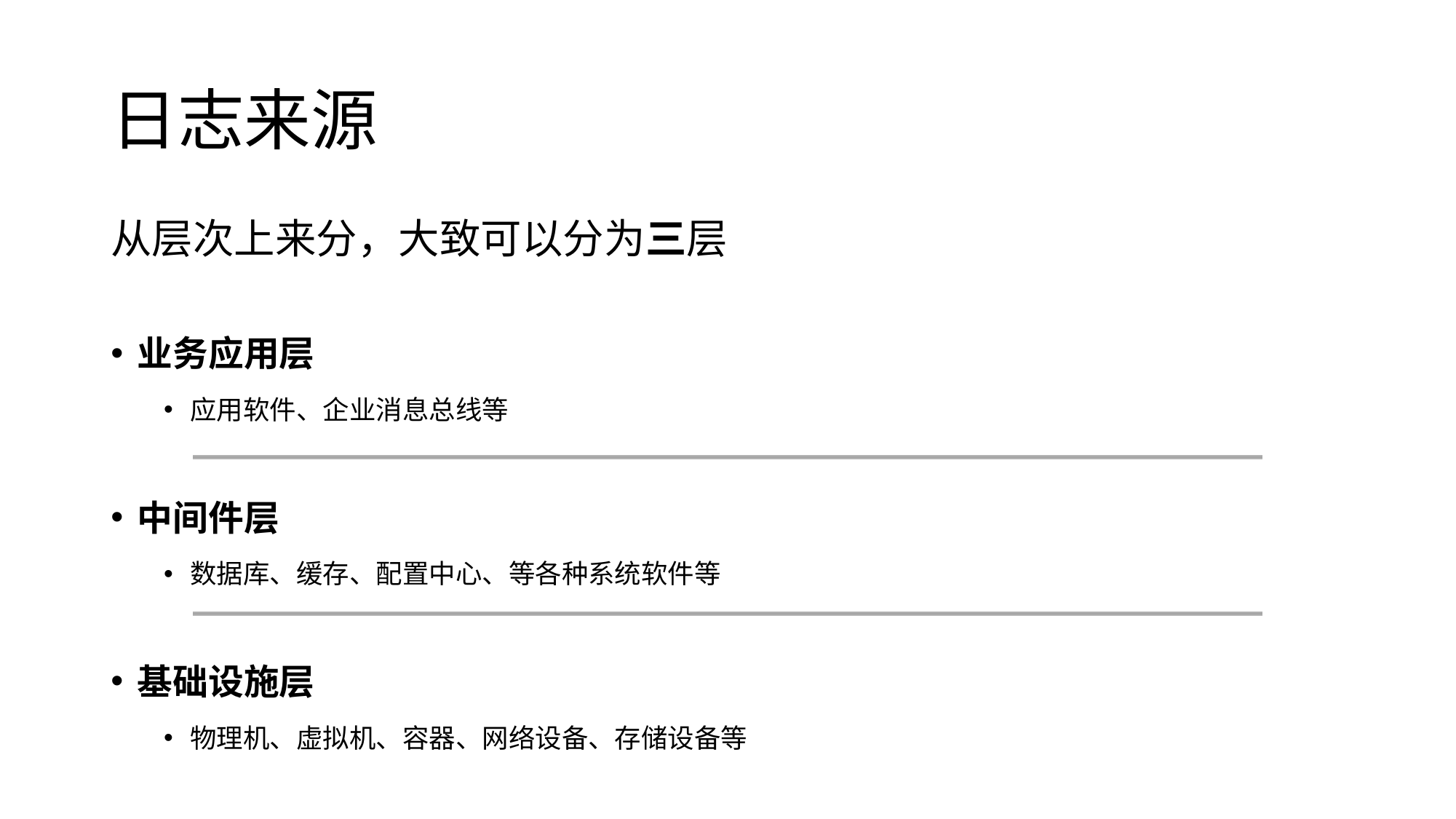

# 日志来源
从层次上来分，大致可以分为三层

业务应用层
应用软件、企业消息总线等

中间件层
数据库、缓存、配置中心、等各种系统软件等

基础设施层
物理机、虚拟机、容器、网络设备、存储设备等